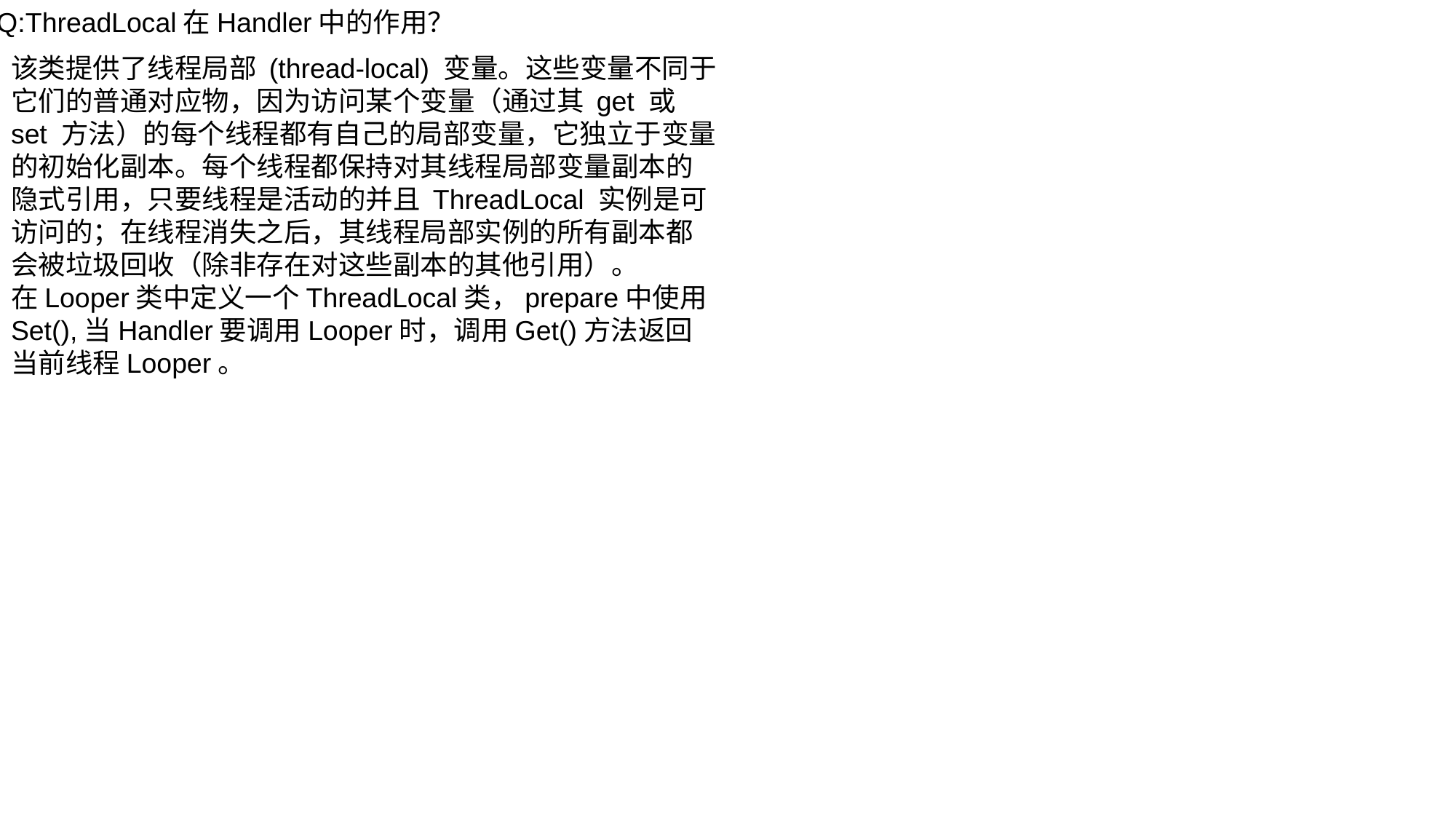

Q:ThreadLocal在Handler中的作用？
该类提供了线程局部 (thread-local) 变量。这些变量不同于它们的普通对应物，因为访问某个变量（通过其 get 或 set 方法）的每个线程都有自己的局部变量，它独立于变量的初始化副本。每个线程都保持对其线程局部变量副本的隐式引用，只要线程是活动的并且 ThreadLocal 实例是可访问的；在线程消失之后，其线程局部实例的所有副本都会被垃圾回收（除非存在对这些副本的其他引用）。
在Looper类中定义一个ThreadLocal类，prepare中使用Set(),当Handler要调用Looper时，调用Get()方法返回当前线程Looper。